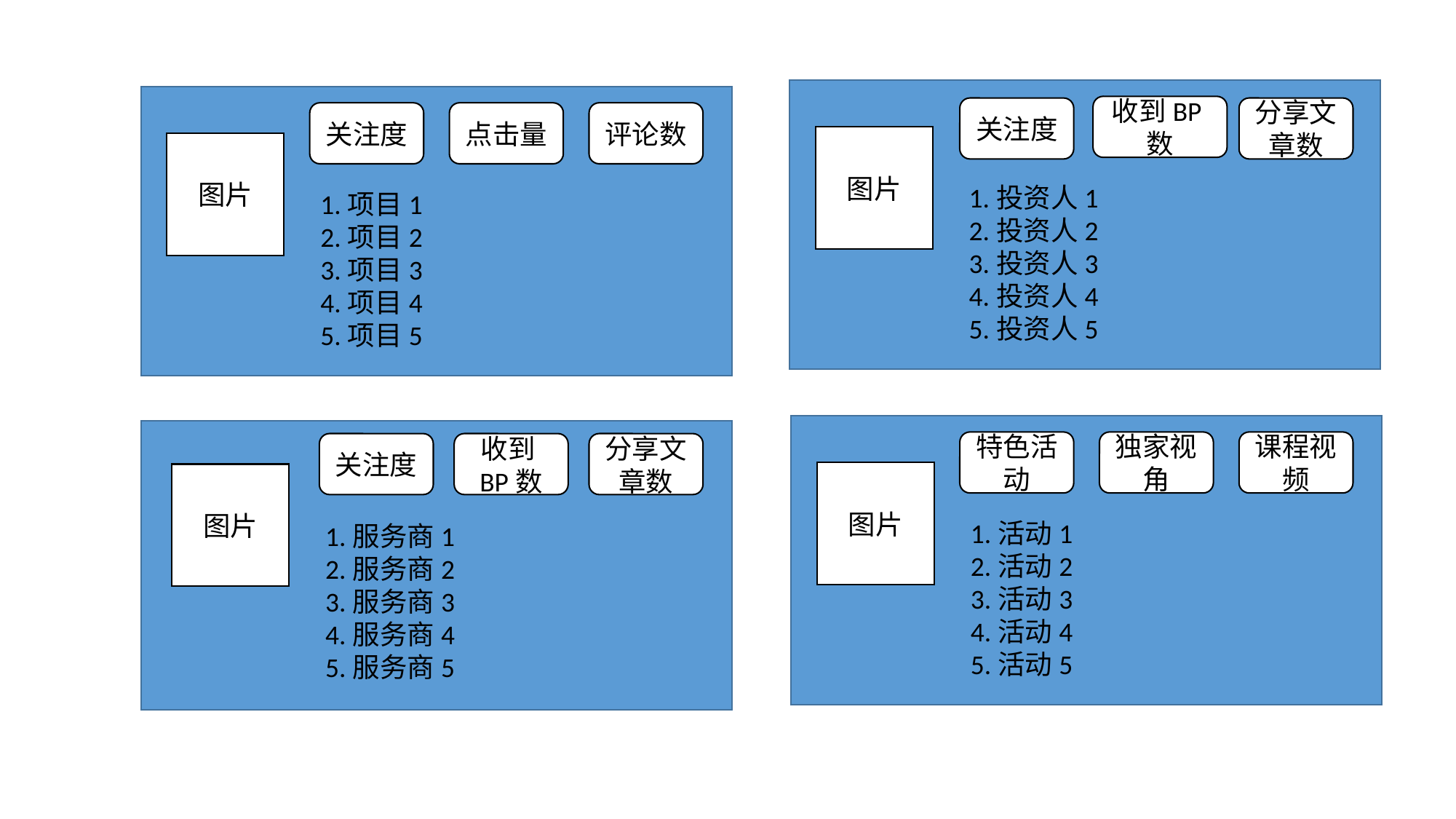

收到BP数
关注度
分享文章数
关注度
点击量
评论数
图片
图片
1.投资人1
2.投资人2
3.投资人3
4.投资人4
5.投资人5
1.项目1
2.项目2
3.项目3
4.项目4
5.项目5

特色活动
独家视角
课程视频
关注度
收到BP数
分享文章数
图片
图片
1.活动1
2.活动2
3.活动3
4.活动4
5.活动5
1.服务商1
2.服务商2
3.服务商3
4.服务商4
5.服务商5